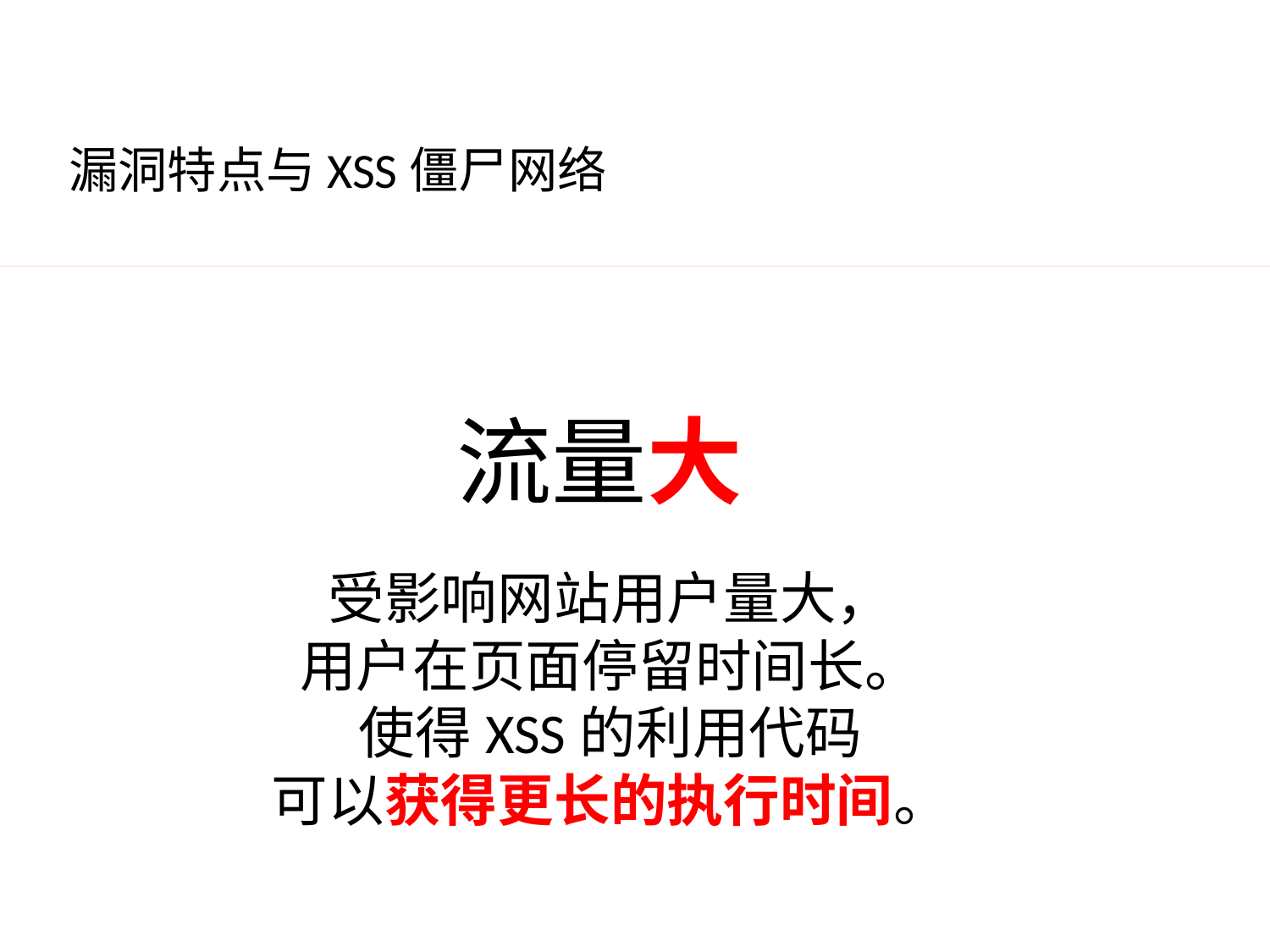

漏洞特点与XSS僵尸网络
流量大
受影响网站用户量大，
用户在页面停留时间长。
使得XSS的利用代码
可以获得更长的执行时间。